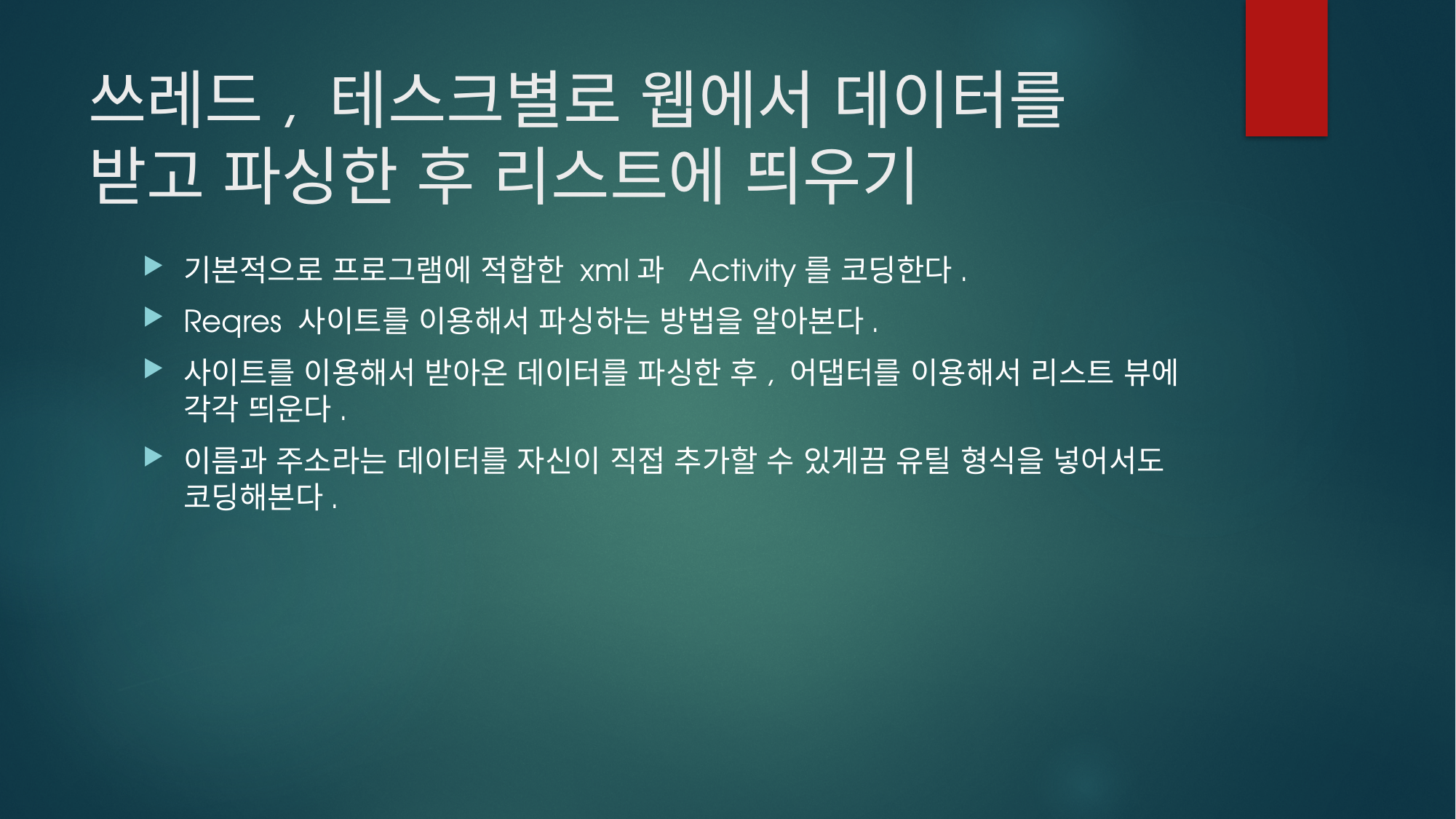

# 쓰레드, 테스크별로 웹에서 데이터를 받고 파싱한 후 리스트에 띄우기
기본적으로 프로그램에 적합한 xml과  Activity를 코딩한다.
Reqres 사이트를 이용해서 파싱하는 방법을 알아본다.
사이트를 이용해서 받아온 데이터를 파싱한 후, 어댑터를 이용해서 리스트 뷰에 각각 띄운다.
이름과 주소라는 데이터를 자신이 직접 추가할 수 있게끔 유틸 형식을 넣어서도 코딩해본다.